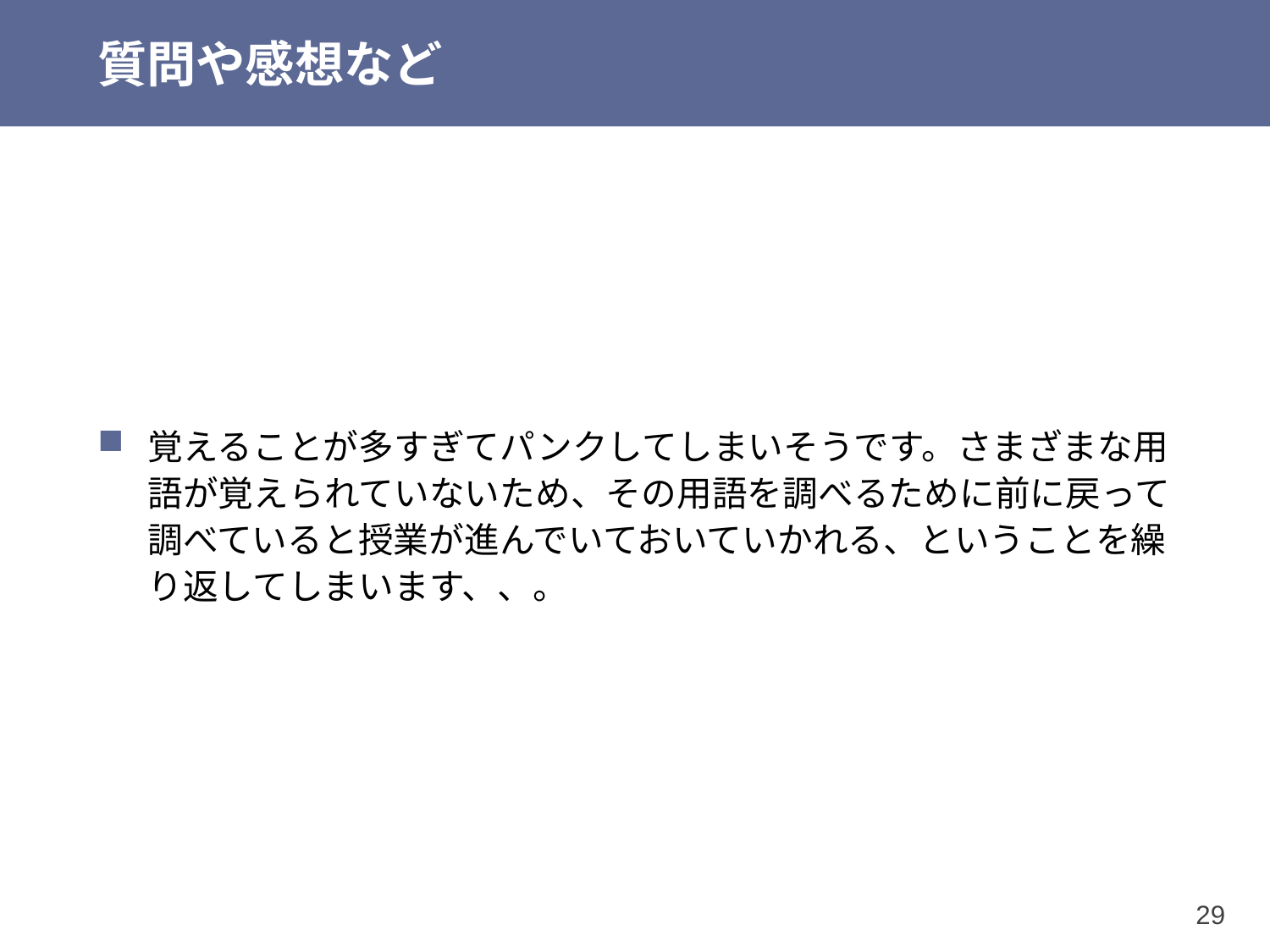

# 質問や感想など
覚えることが多すぎてパンクしてしまいそうです。さまざまな用語が覚えられていないため、その用語を調べるために前に戻って調べていると授業が進んでいておいていかれる、ということを繰り返してしまいます、、。